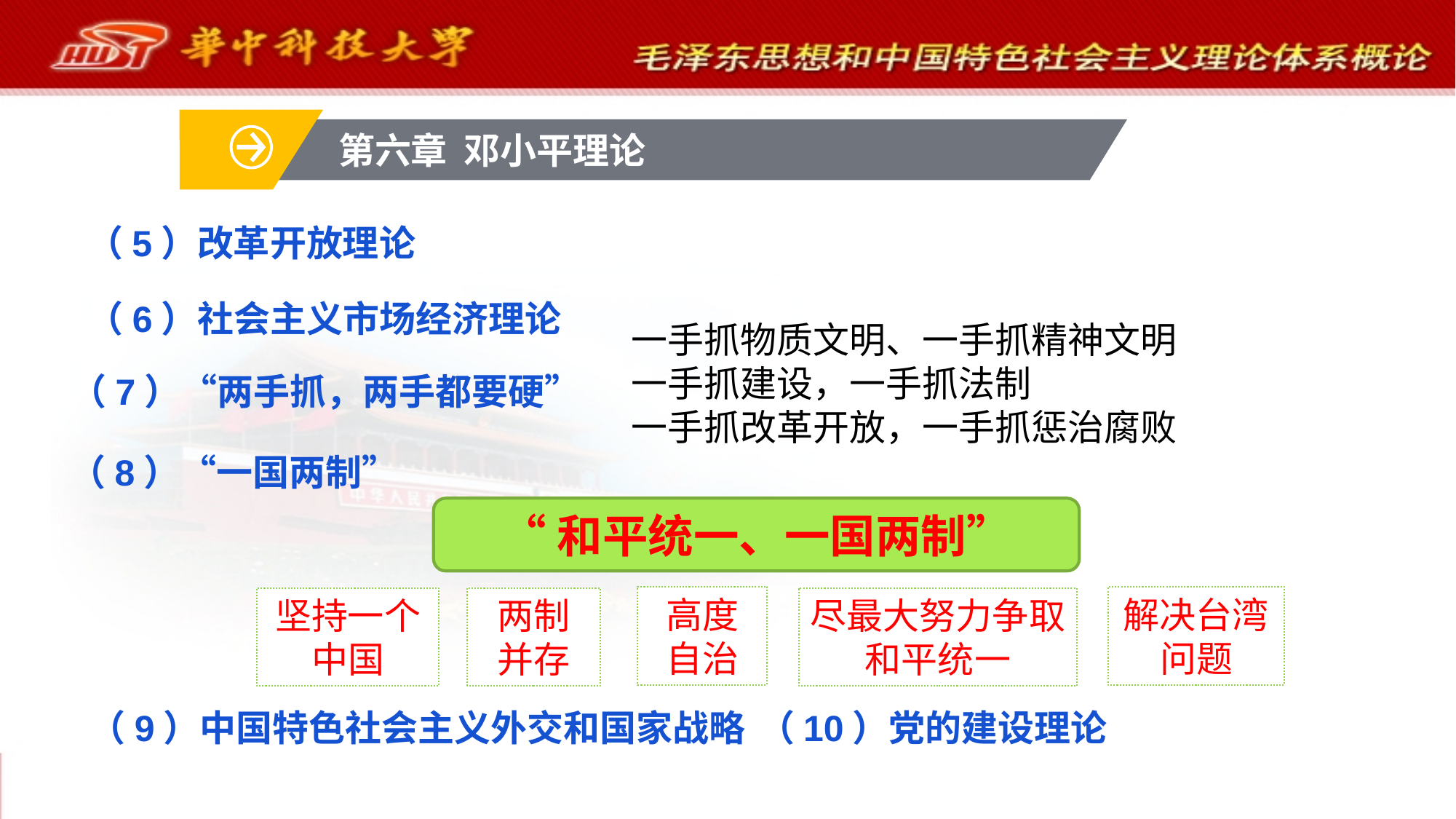

第六章  邓小平理论

（5）改革开放理论
（6）社会主义市场经济理论
一手抓物质文明、一手抓精神文明
一手抓建设，一手抓法制
一手抓改革开放，一手抓惩治腐败
（7）“两手抓，两手都要硬”
（8）“一国两制”
“和平统一、一国两制”
高度自治
解决台湾问题
尽最大努力争取和平统一
两制
并存
坚持一个中国
（10）党的建设理论
（9）中国特色社会主义外交和国家战略